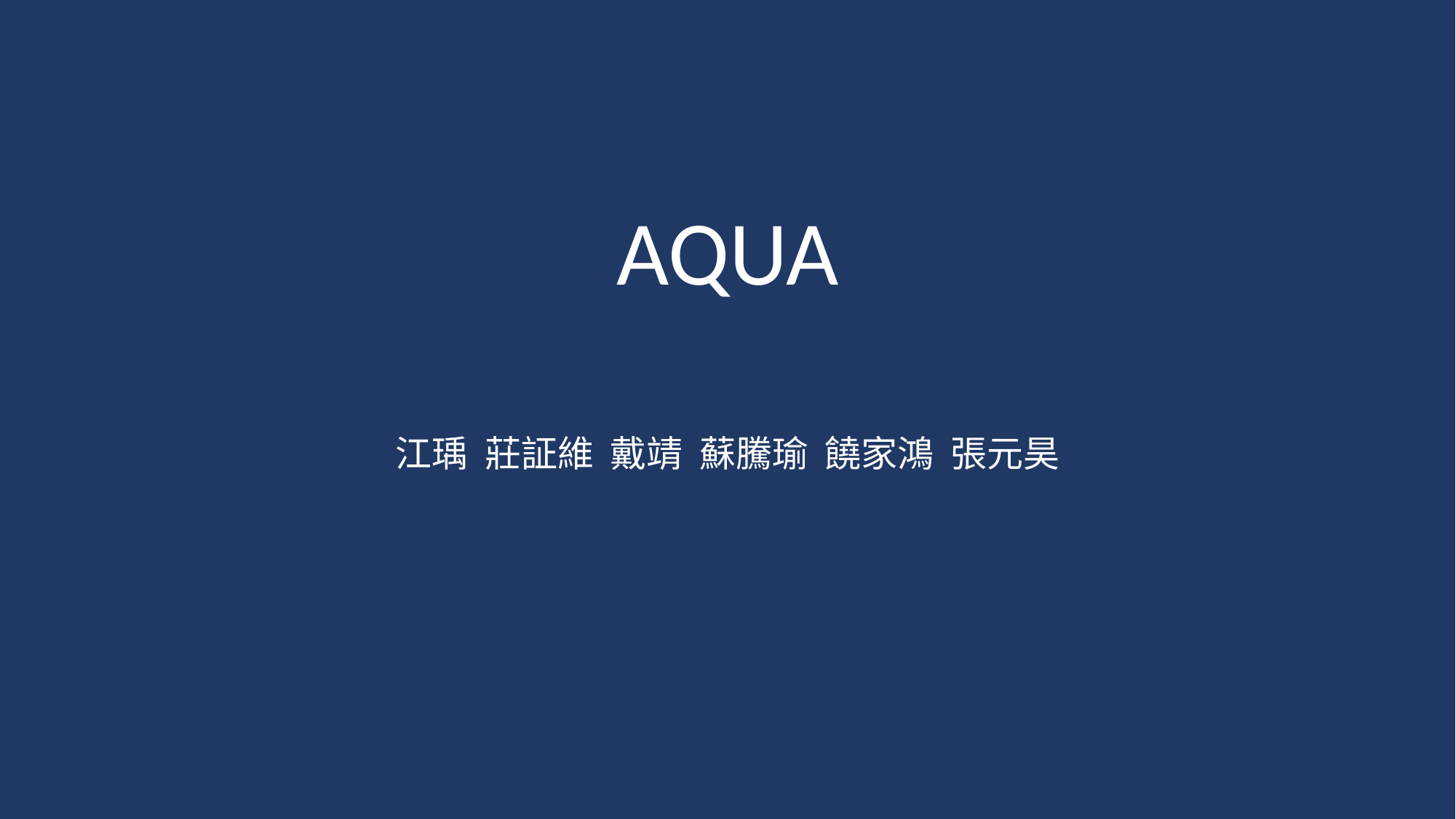

# AQUA
江瑀  莊証維  戴靖  蘇騰瑜  饒家鴻  張元昊